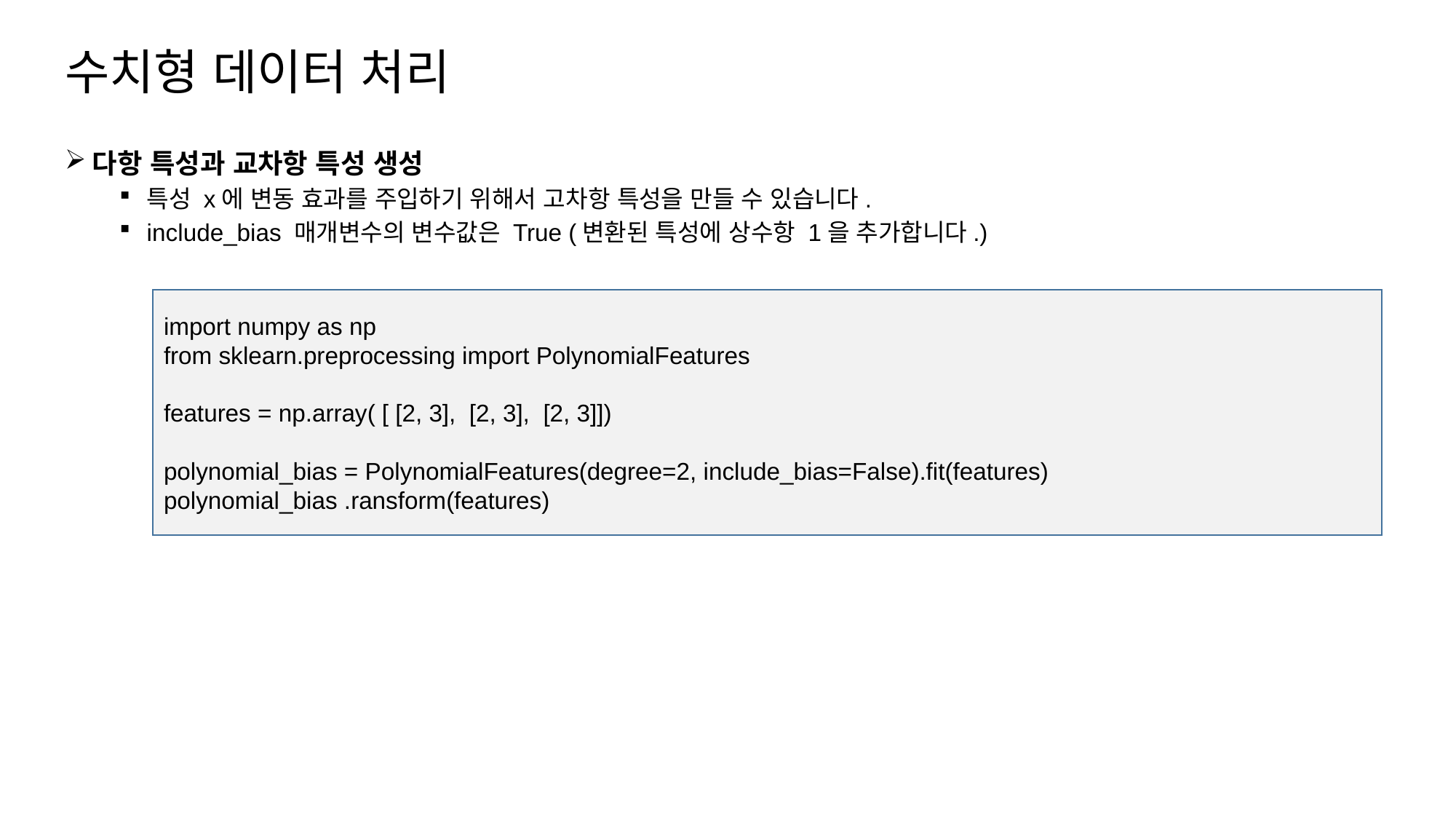

# 수치형 데이터 처리
다항 특성과 교차항 특성 생성
특성 x에 변동 효과를 주입하기 위해서 고차항 특성을 만들 수 있습니다.
include_bias 매개변수의 변수값은 True (변환된 특성에 상수항 1을 추가합니다.)
import numpy as np
from sklearn.preprocessing import PolynomialFeatures

features = np.array( [ [2, 3],  [2, 3],  [2, 3]])

polynomial_bias = PolynomialFeatures(degree=2, include_bias=False).fit(features)
polynomial_bias .ransform(features)